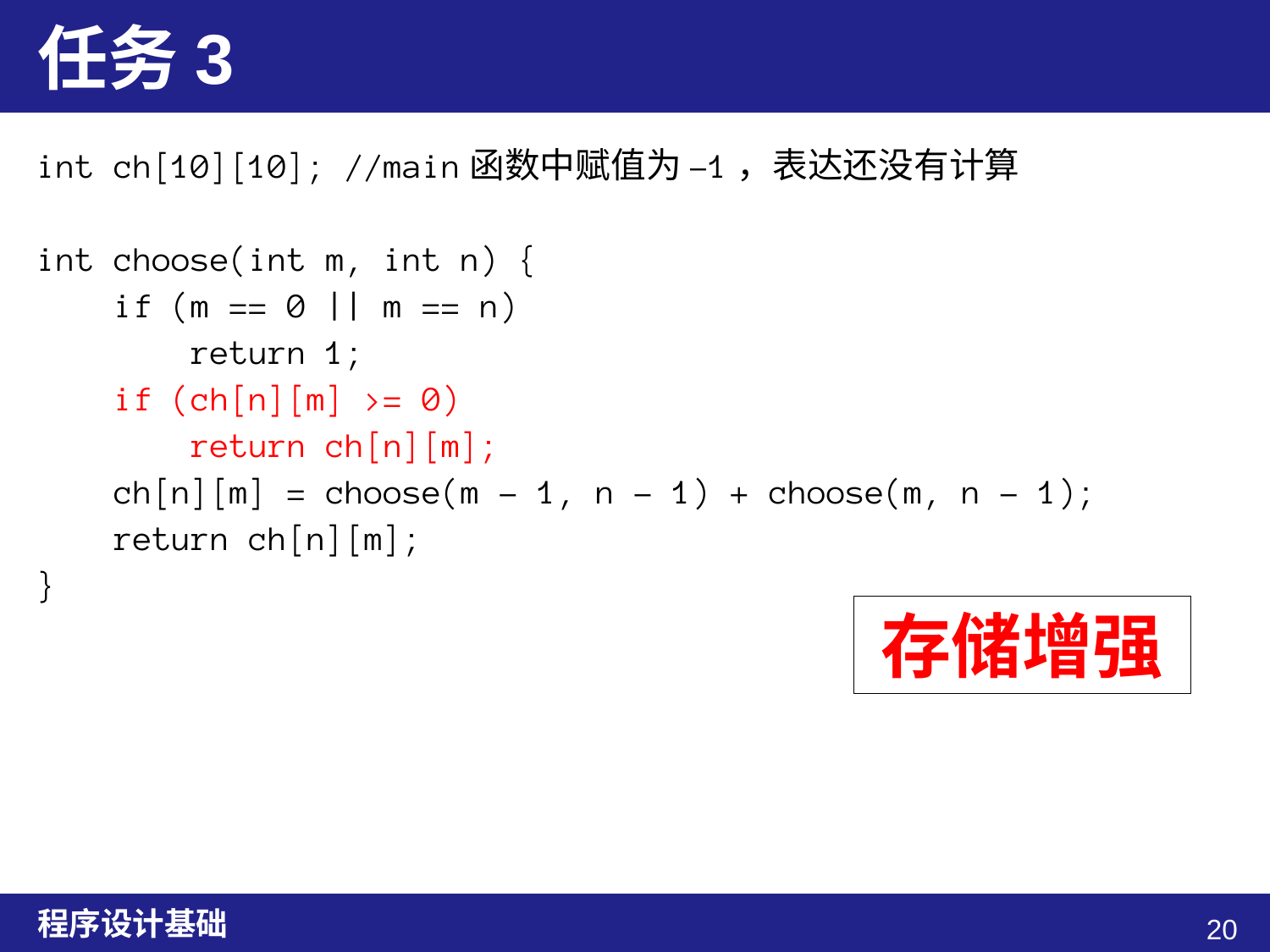

# 任务3
int ch[10][10]; //main函数中赋值为-1，表达还没有计算

int choose(int m, int n) {
    if (m == 0 || m == n)
        return 1;
    if (ch[n][m] >= 0)
        return ch[n][m];
    ch[n][m] = choose(m - 1, n - 1) + choose(m, n - 1);
    return ch[n][m];
}
存储增强